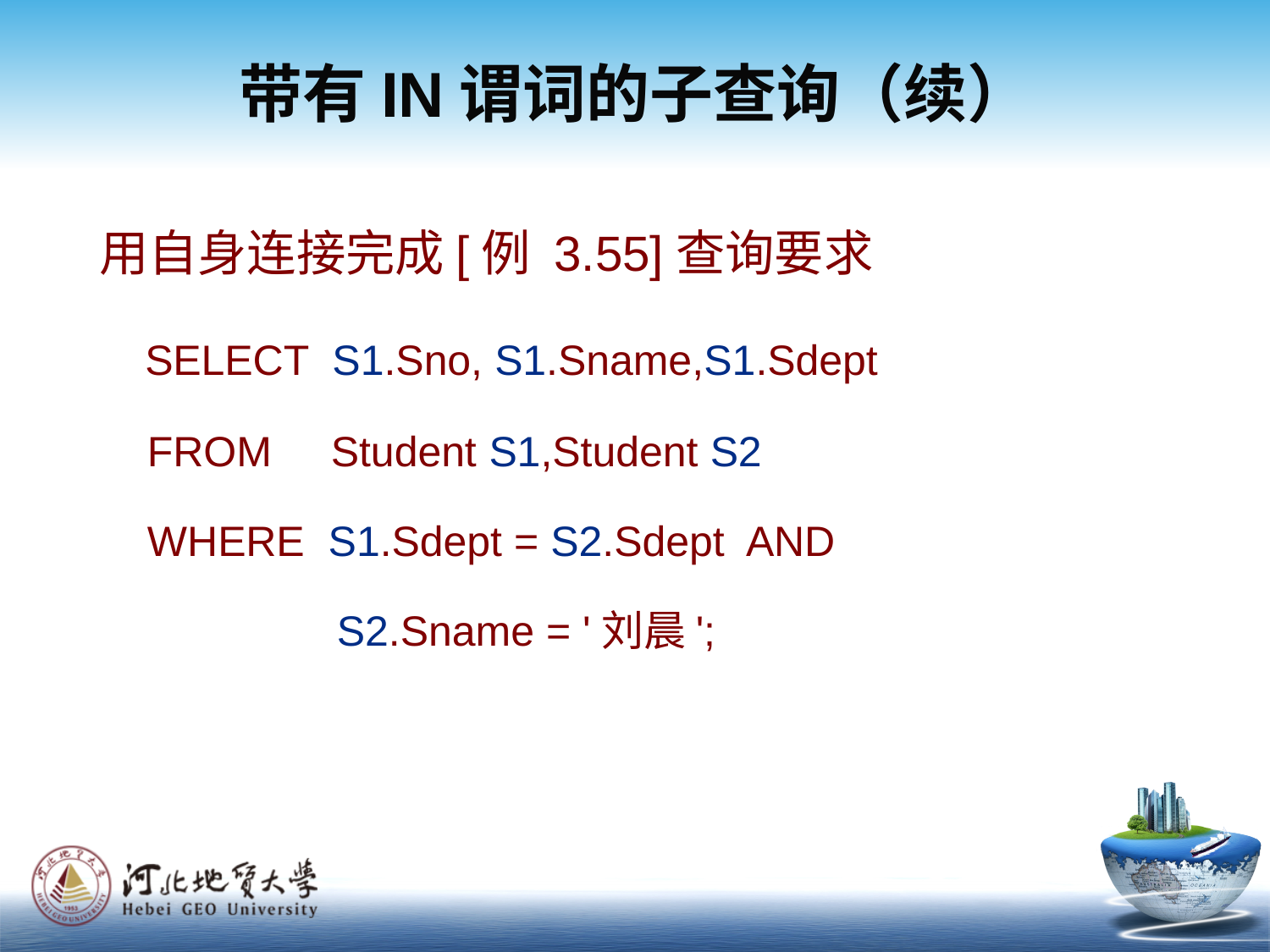

带有IN谓词的子查询（续）
 用自身连接完成[例 3.55]查询要求
     SELECT  S1.Sno, S1.Sname,S1.Sdept
      FROM     Student S1,Student S2
      WHERE  S1.Sdept = S2.Sdept  AND
                      S2.Sname = '刘晨';